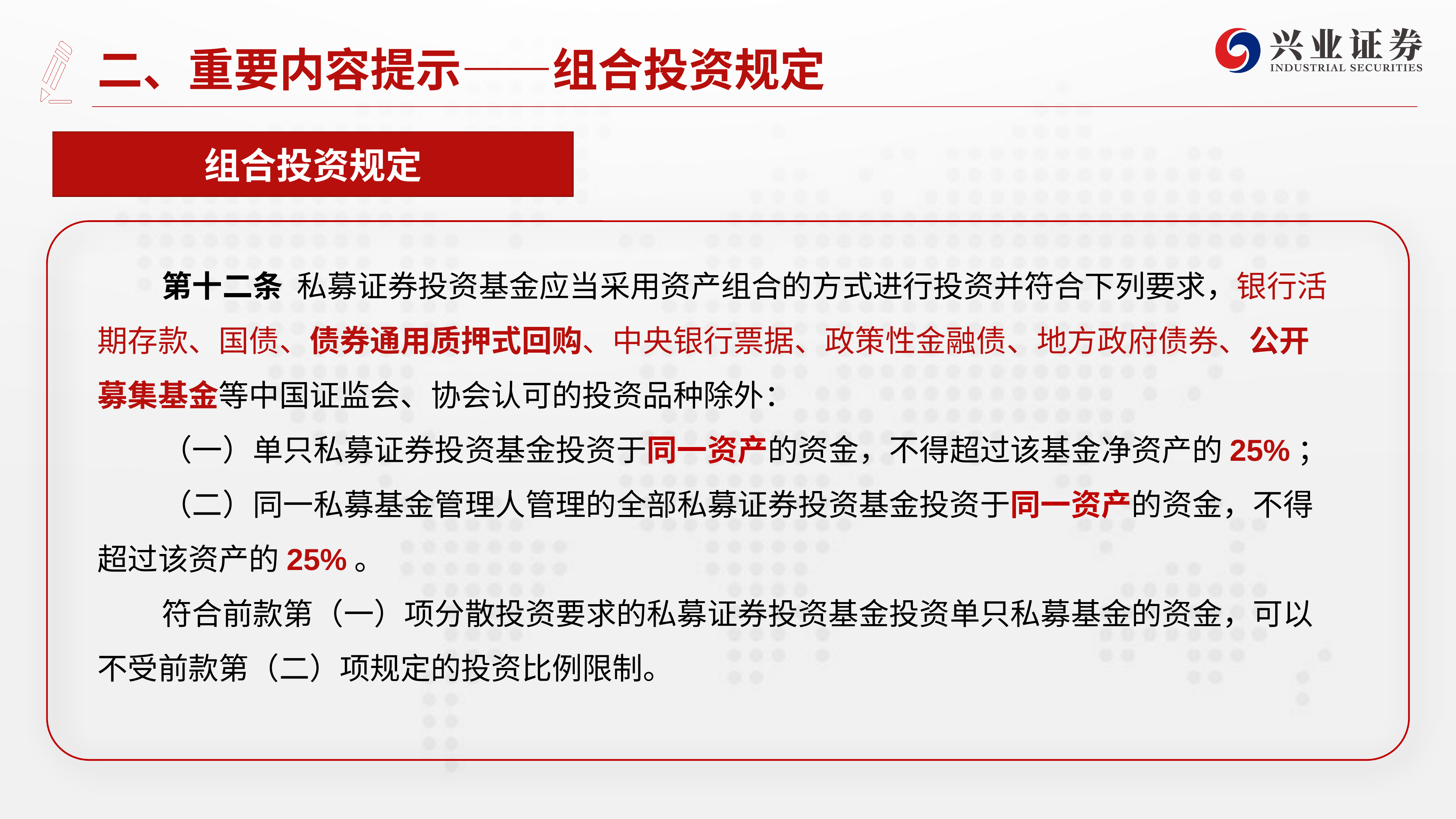

# 二、重要内容提示——组合投资规定
组合投资规定

第十二条  私募证券投资基金应当采用资产组合的方式进行投资并符合下列要求，银行活期存款、国债、债券通用质押式回购、中央银行票据、政策性金融债、地方政府债券、公开募集基金等中国证监会、协会认可的投资品种除外：
（一）单只私募证券投资基金投资于同一资产的资金，不得超过该基金净资产的25%；
（二）同一私募基金管理人管理的全部私募证券投资基金投资于同一资产的资金，不得超过该资产的25%。
符合前款第（一）项分散投资要求的私募证券投资基金投资单只私募基金的资金，可以不受前款第（二）项规定的投资比例限制。